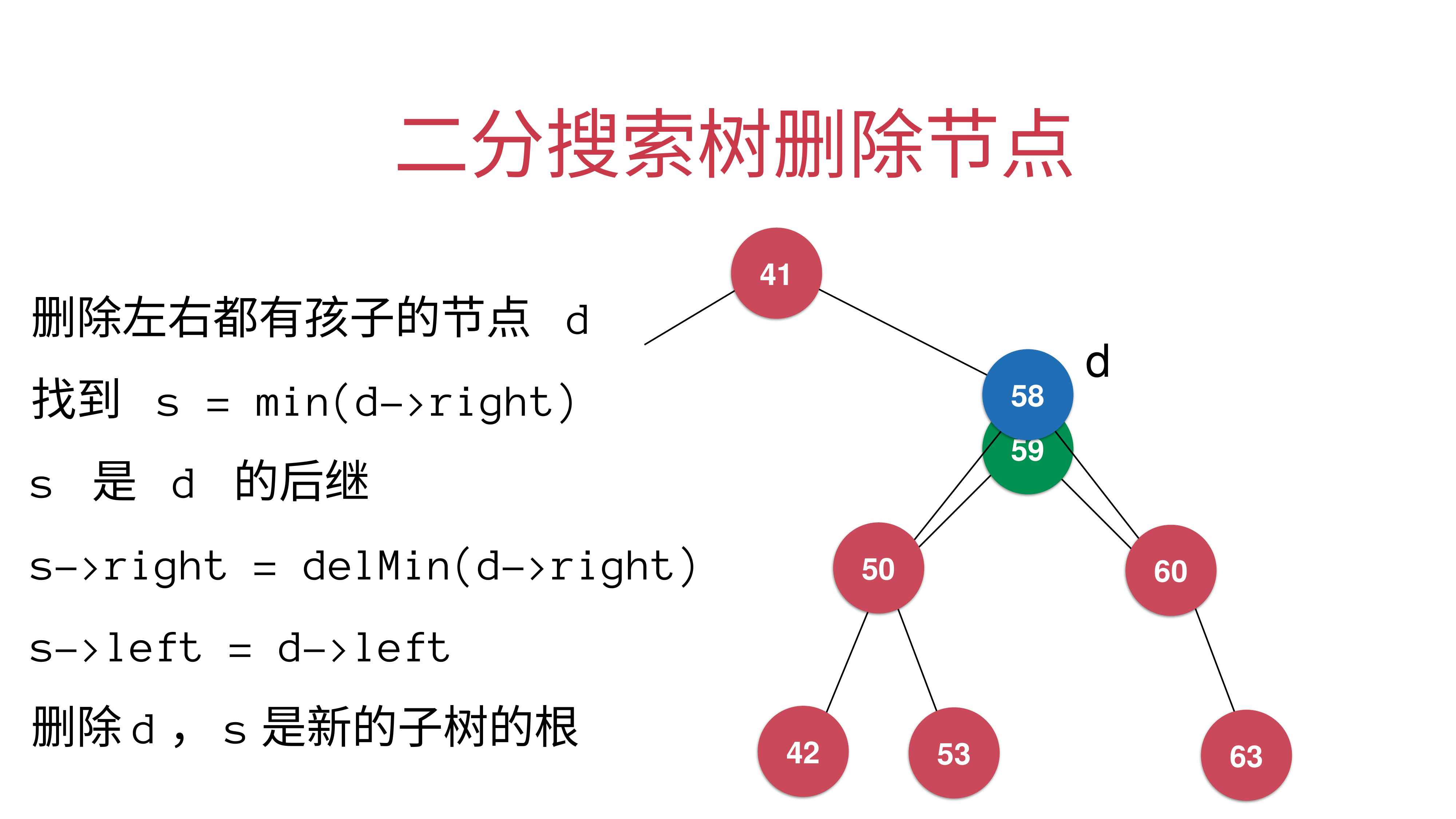

# 二分搜索树删除节点
41
删除左右都有孩子的节点 d
找到 s = min(d->right)
s 是 d 的后继
s->right = delMin(d->right)
s->left = d->left
删除d，s是新的子树的根

d
58

59

50
60

42
53
63